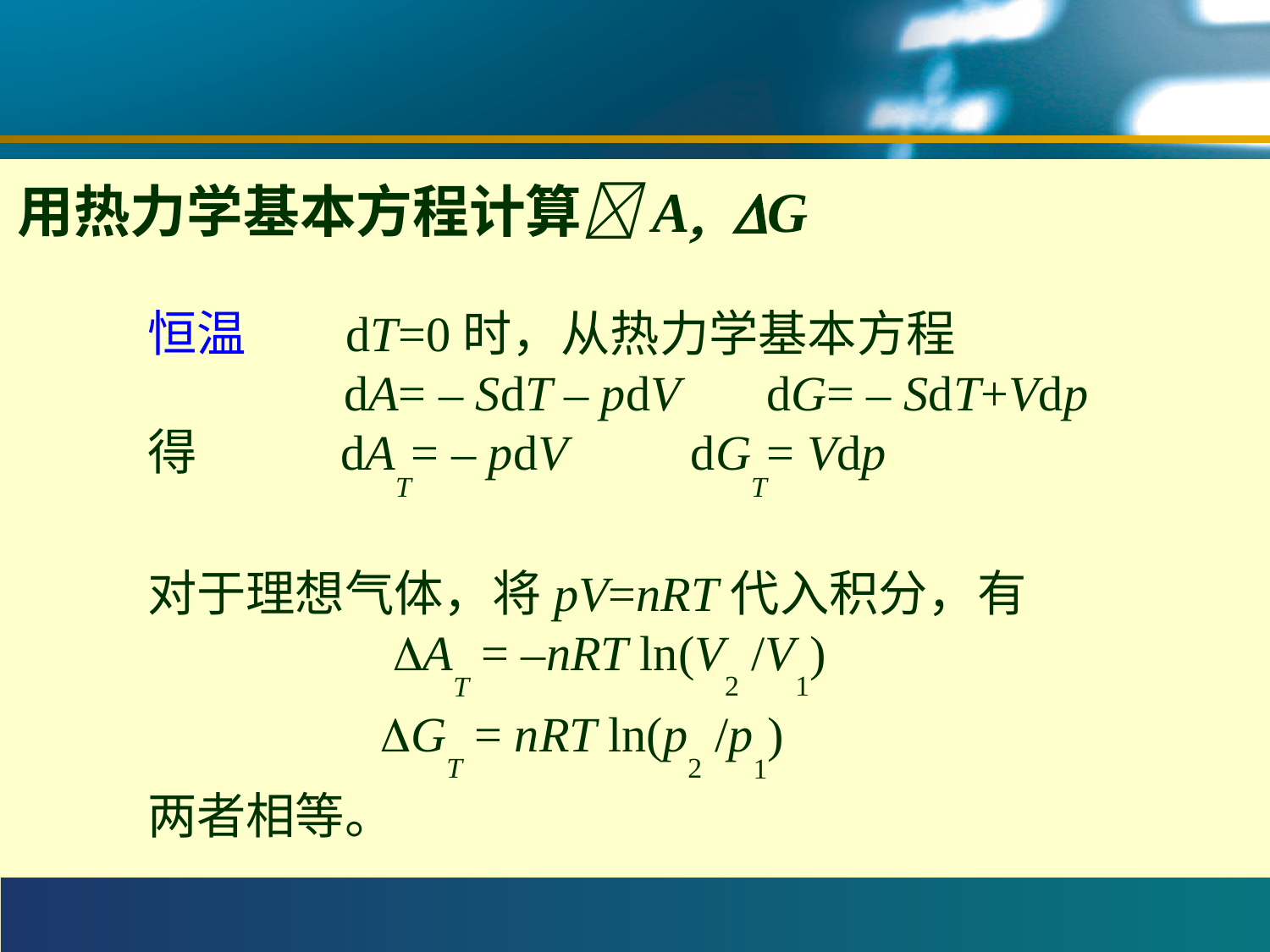

#
用热力学基本方程计算ΔA, ΔG
恒温        dT=0时，从热力学基本方程
                dA= – SdT – pdV       dG= – SdT+Vdp
得            dAT= – pdV          dGT= Vdp

对于理想气体，将pV=nRT代入积分，有
                    ΔAT = –nRT ln(V2 /V1)
                   ΔGT = nRT ln(p2 /p1)
两者相等。